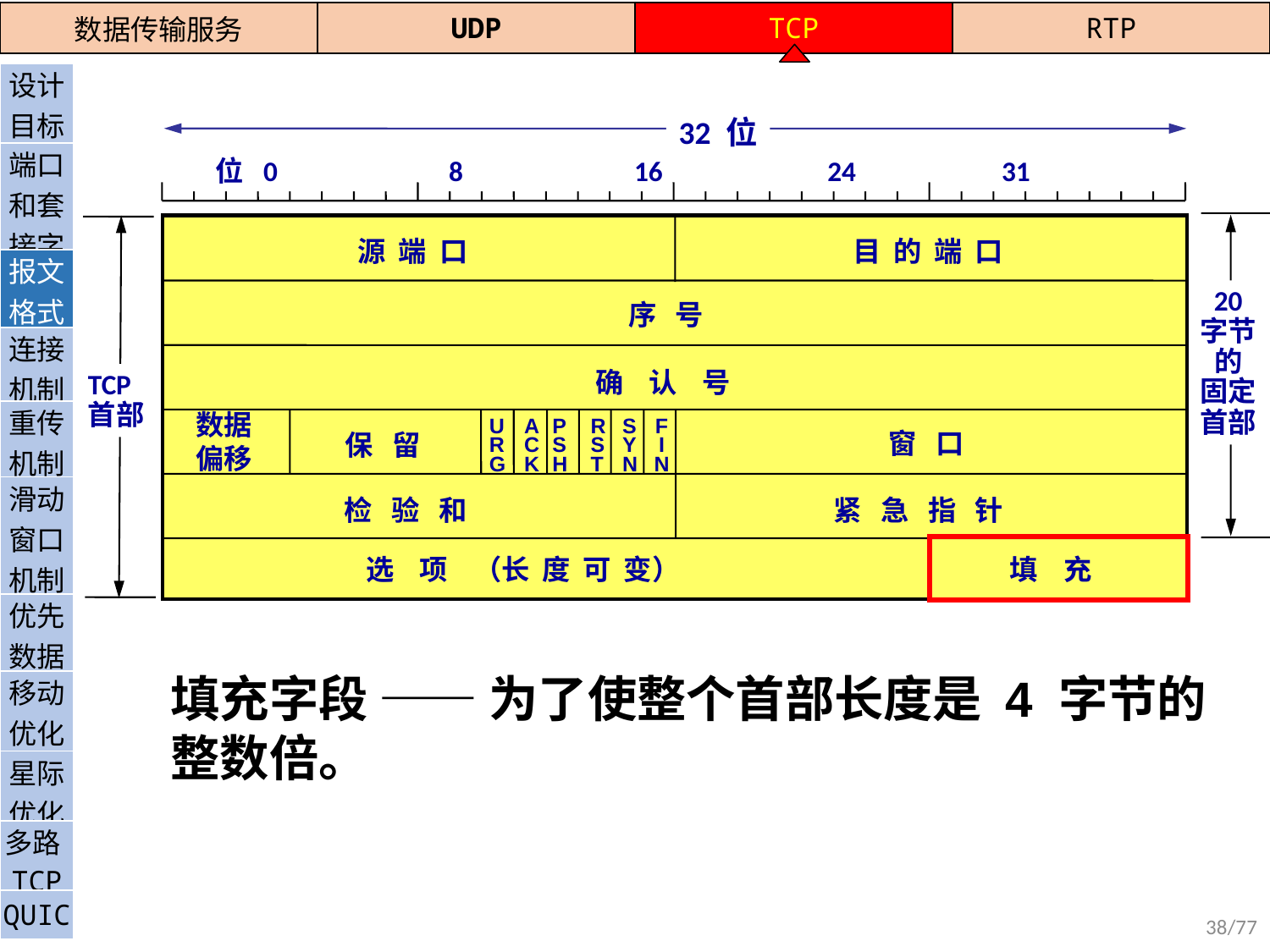

| 数据传输服务 | UDP | TCP | RTP |
| --- | --- | --- | --- |

| 设计目标 |
| --- |
| 端口和套接字 |
| 报文格式 |
| 连接机制 |
| 重传机制 |
| 滑动窗口机制 |
| 优先数据 |
| 移动优化 |
| 星际优化 |
| 多路TCP |
| QUIC |
32 位

位  0                           8                           16                          24                       31

源  端  口
目  的  端  口
20 字节的
固定首部

序   号

确    认    号
TCP
首部
数据
偏移

U
R
G
A
C
K
P
S
H
R
S
T
S
Y
N
F
I
N
窗   口
保   留

检   验   和
紧   急   指   针

选    项    （长  度  可  变）
填    充

填充字段 —— 为了使整个首部长度是 4 字节的整数倍。
38/77